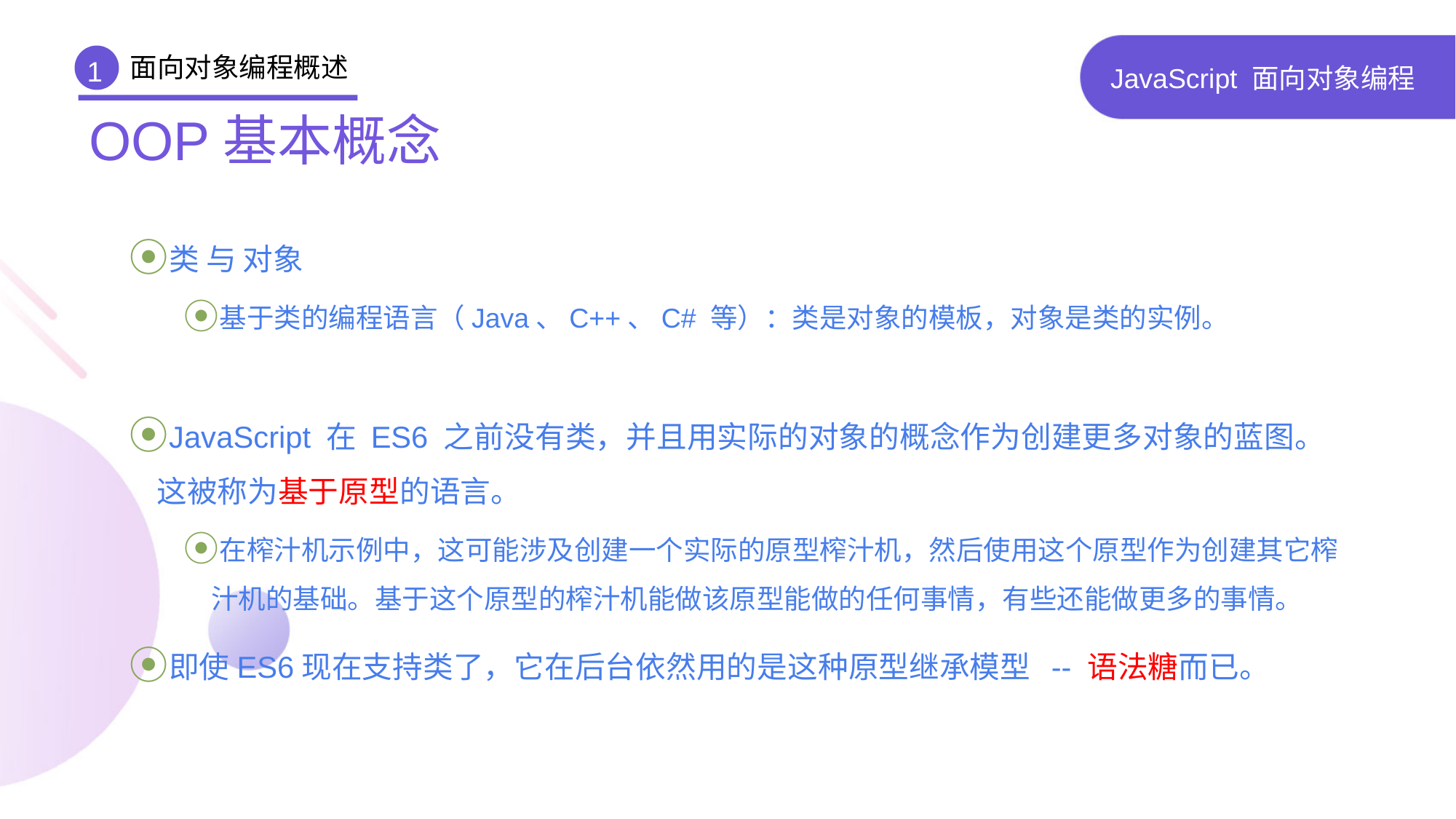

面向对象编程概述
1
# JavaScript 面向对象编程
OOP基本概念
类 与 对象
基于类的编程语言（Java、C++、C# 等）：类是对象的模板，对象是类的实例。

JavaScript 在 ES6 之前没有类，并且用实际的对象的概念作为创建更多对象的蓝图。这被称为基于原型的语言。
在榨汁机示例中，这可能涉及创建一个实际的原型榨汁机，然后使用这个原型作为创建其它榨汁机的基础。基于这个原型的榨汁机能做该原型能做的任何事情，有些还能做更多的事情。
即使ES6现在支持类了，它在后台依然用的是这种原型继承模型  -- 语法糖而已。